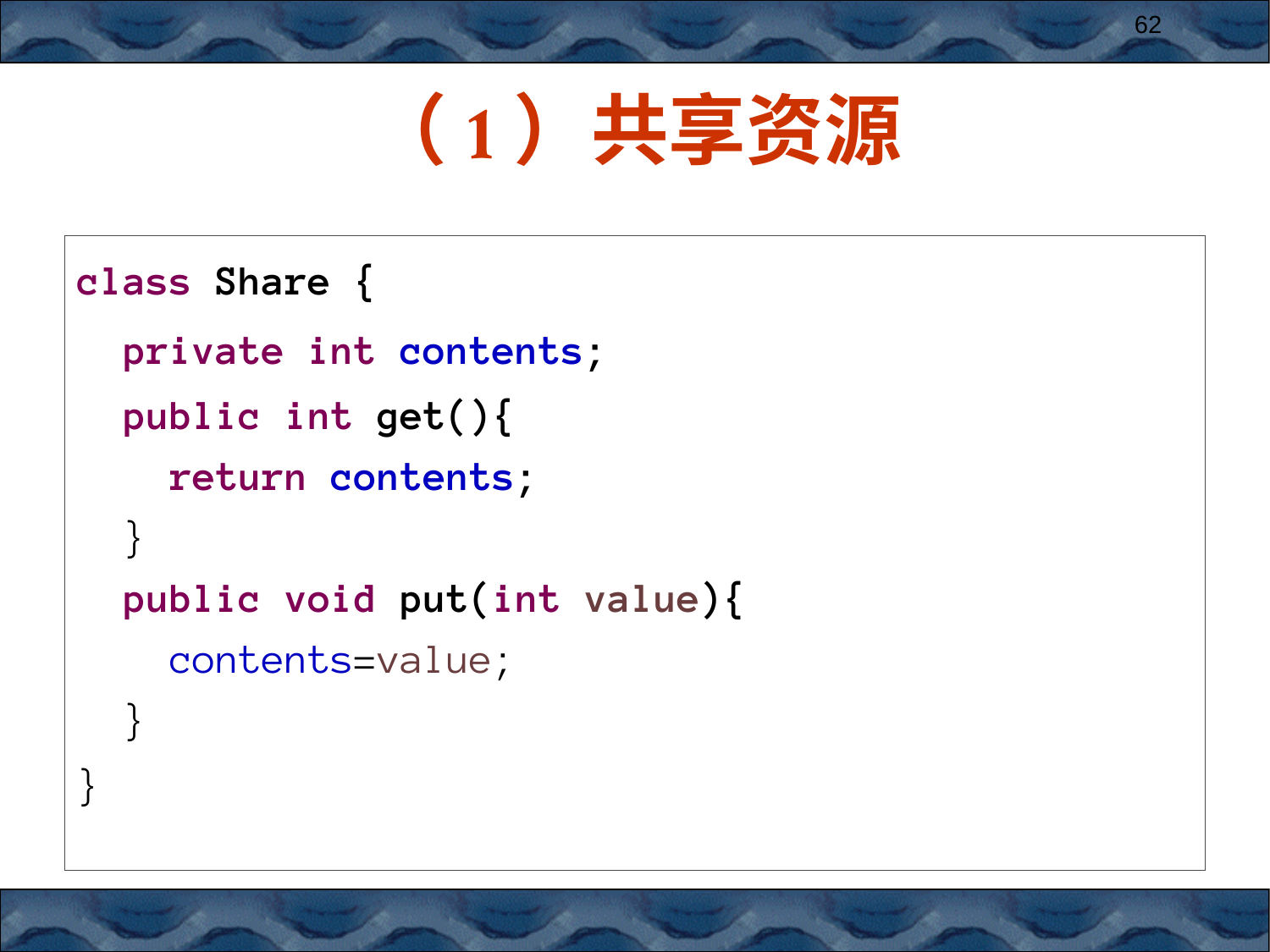

62
# （1）共享资源
class Share {
  private int contents;
  public int get(){
    return contents;
  }
  public void put(int value){
    contents=value;
  }
}